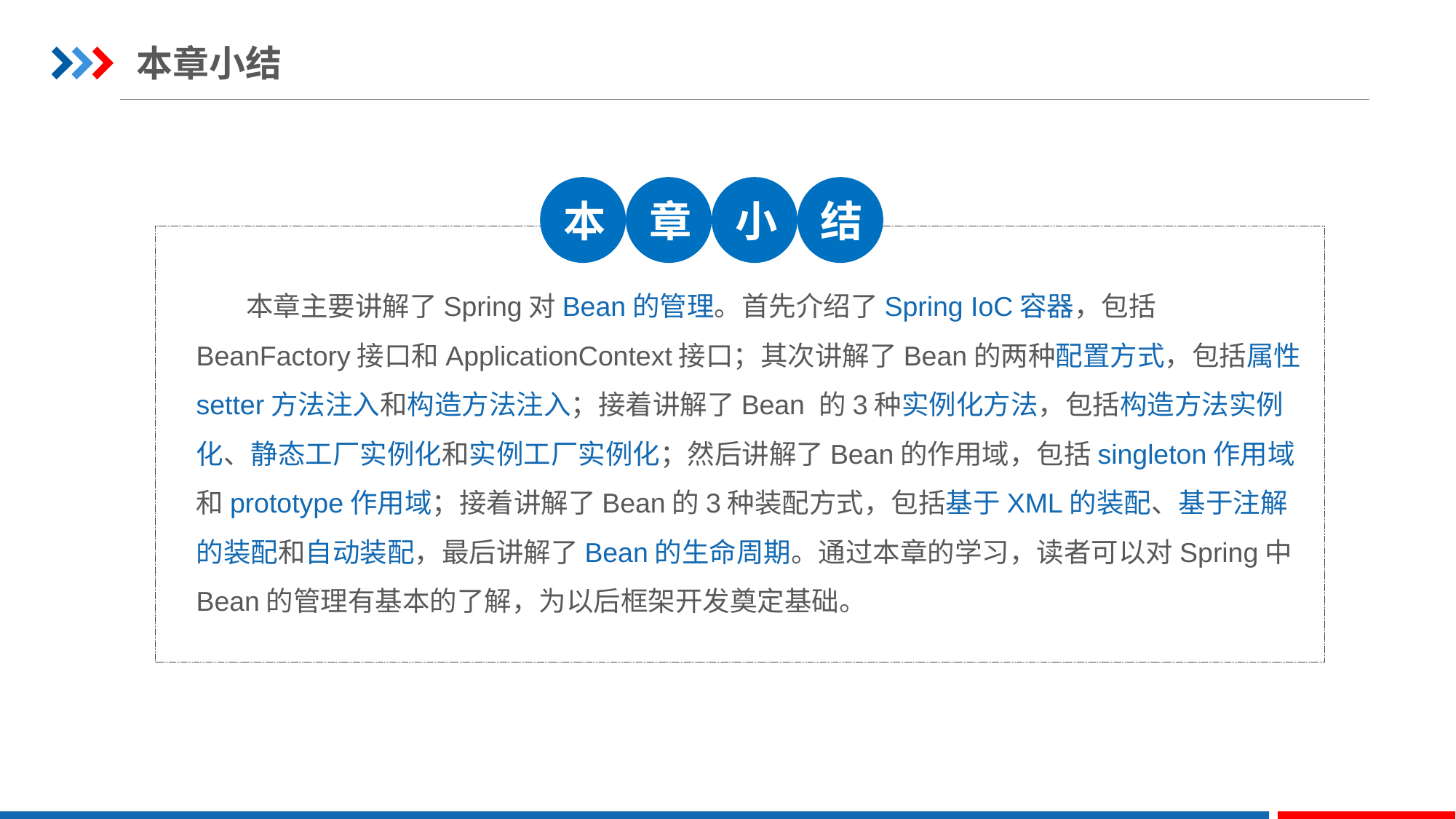

本章小结
本
章
小
结

       本章主要讲解了Spring对Bean的管理。首先介绍了Spring IoC容器，包括BeanFactory接口和ApplicationContext接口；其次讲解了Bean的两种配置方式，包括属性setter方法注入和构造方法注入；接着讲解了Bean 的3种实例化方法，包括构造方法实例化、静态工厂实例化和实例工厂实例化；然后讲解了Bean的作用域，包括singleton作用域和prototype作用域；接着讲解了Bean的3种装配方式，包括基于XML的装配、基于注解的装配和自动装配，最后讲解了Bean的生命周期。通过本章的学习，读者可以对Spring中Bean的管理有基本的了解，为以后框架开发奠定基础。